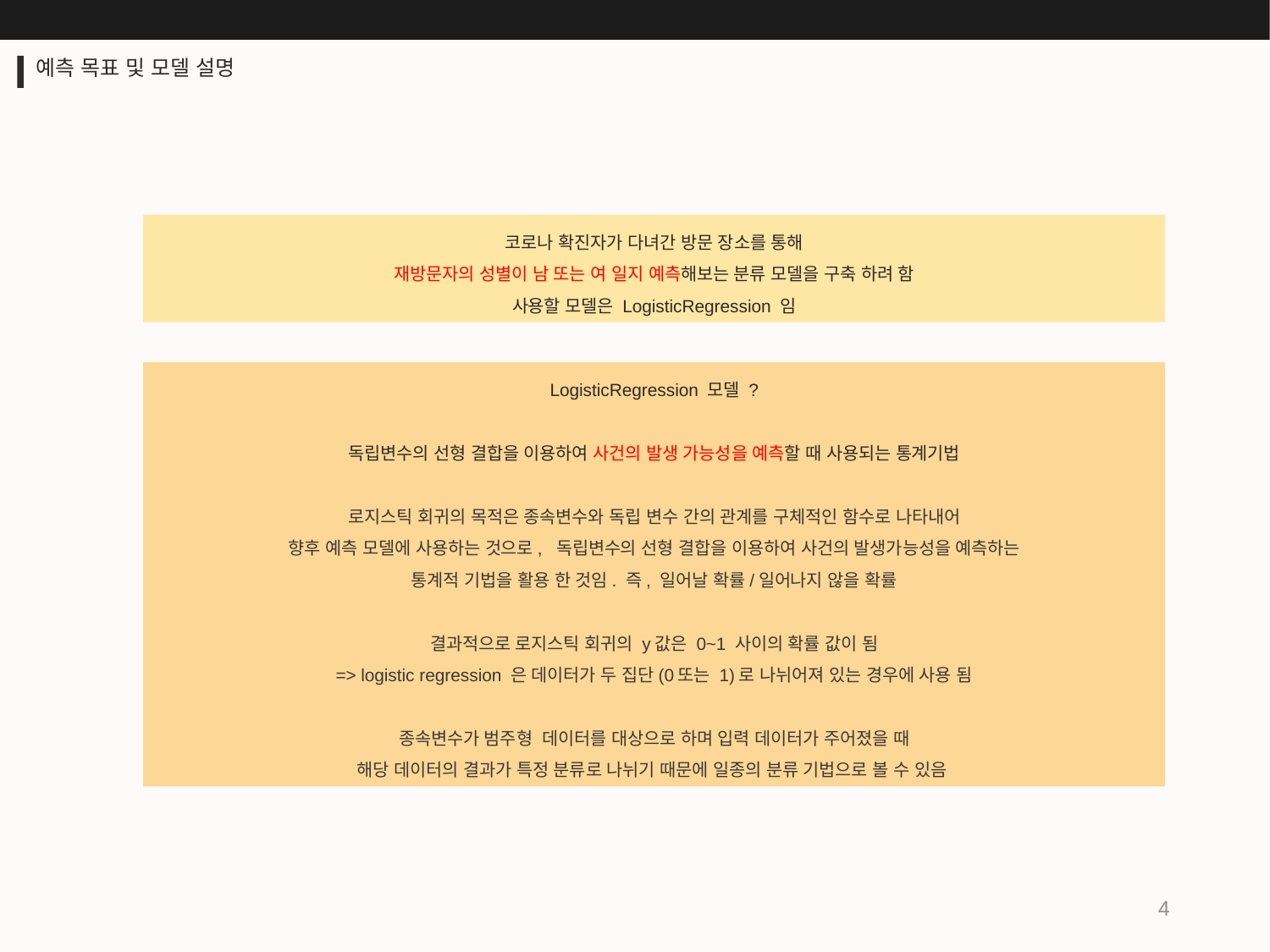

예측 목표 및 모델 설명

코로나 확진자가 다녀간 방문 장소를 통해
재방문자의 성별이 남 또는 여 일지 예측해보는 분류 모델을 구축 하려 함
사용할 모델은 LogisticRegression 임
LogisticRegression 모델 ?

독립변수의 선형 결합을 이용하여 사건의 발생 가능성을 예측할 때 사용되는 통계기법

로지스틱 회귀의 목적은 종속변수와 독립 변수 간의 관계를 구체적인 함수로 나타내어
향후 예측 모델에 사용하는 것으로,  독립변수의 선형 결합을 이용하여 사건의 발생가능성을 예측하는
통계적 기법을 활용 한 것임. 즉, 일어날 확률/일어나지 않을 확률

결과적으로 로지스틱 회귀의 y값은 0~1 사이의 확률 값이 됨
=> logistic regression 은 데이터가 두 집단(0또는 1)로 나뉘어져 있는 경우에 사용 됨

종속변수가 범주형  데이터를 대상으로 하며 입력 데이터가 주어졌을 때
해당 데이터의 결과가 특정 분류로 나뉘기 때문에 일종의 분류 기법으로 볼 수 있음
4